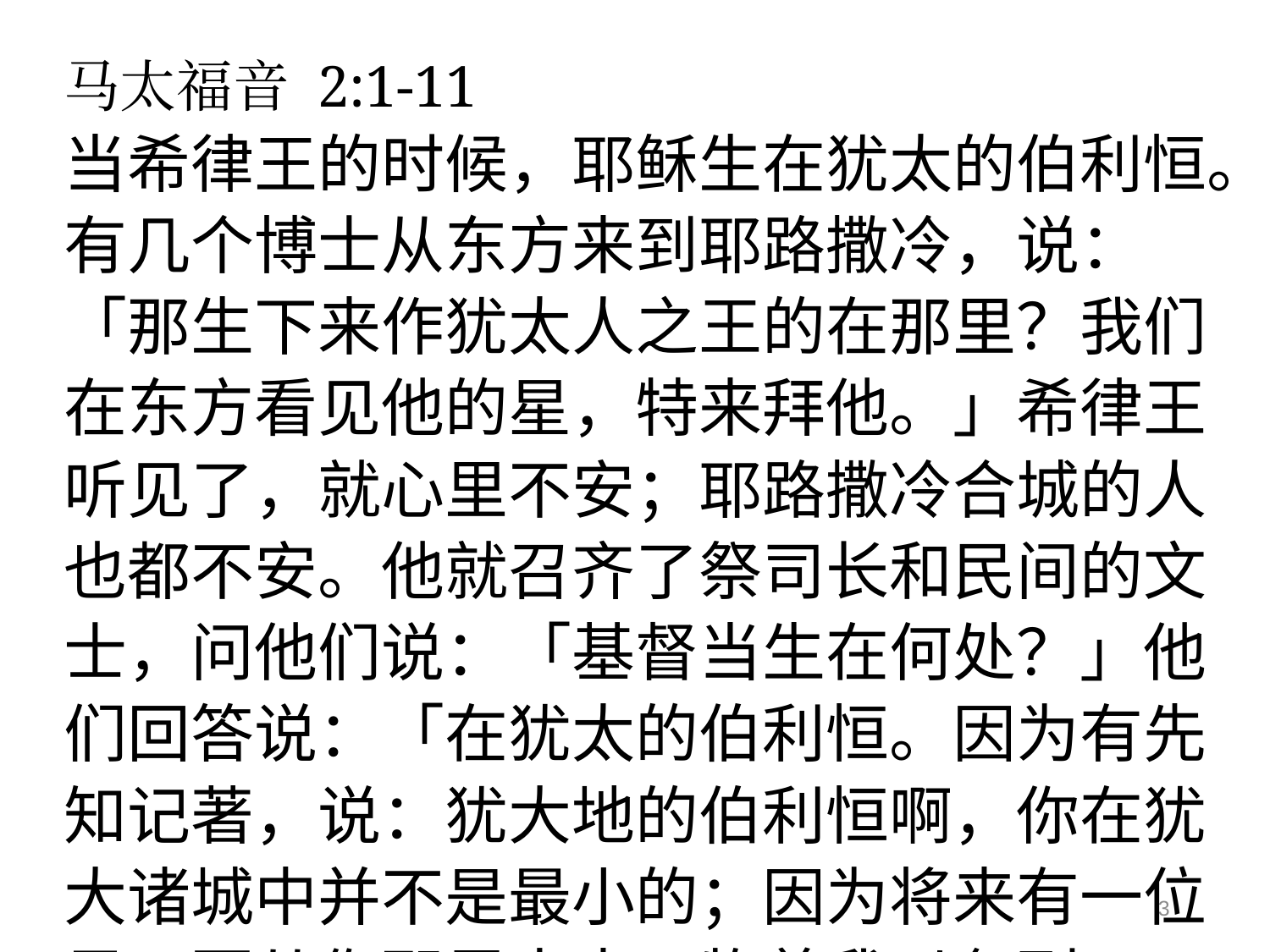

马太福音 2:1-11
当希律王的时候，耶稣生在犹太的伯利恒。有几个博士从东方来到耶路撒冷，说：「那生下来作犹太人之王的在那里？我们在东方看见他的星，特来拜他。」希律王听见了，就心里不安；耶路撒冷合城的人也都不安。他就召齐了祭司长和民间的文士，问他们说：「基督当生在何处？」他们回答说：「在犹太的伯利恒。因为有先知记著，说：犹大地的伯利恒啊，你在犹大诸城中并不是最小的；因为将来有一位君王要从你那里出来，牧养我以色列民。」当下，希律暗暗的召了博士来，细问那星是什麽时候出现的，就差他们往伯利恒去，说：「你们去仔细寻访那小孩子，寻到了，就来报信，我也好去拜他。」他们听见王的话就去了。在东方所看见的那星忽然在他们前头行，直行到小孩子的地方，就在上头停住了。他们看见那星，就大大的欢喜；进了房子，看见小孩子和他母亲马利亚，就俯伏拜那小孩子，揭开宝盒，拿黄金、乳香、没药为礼物献给他。
3